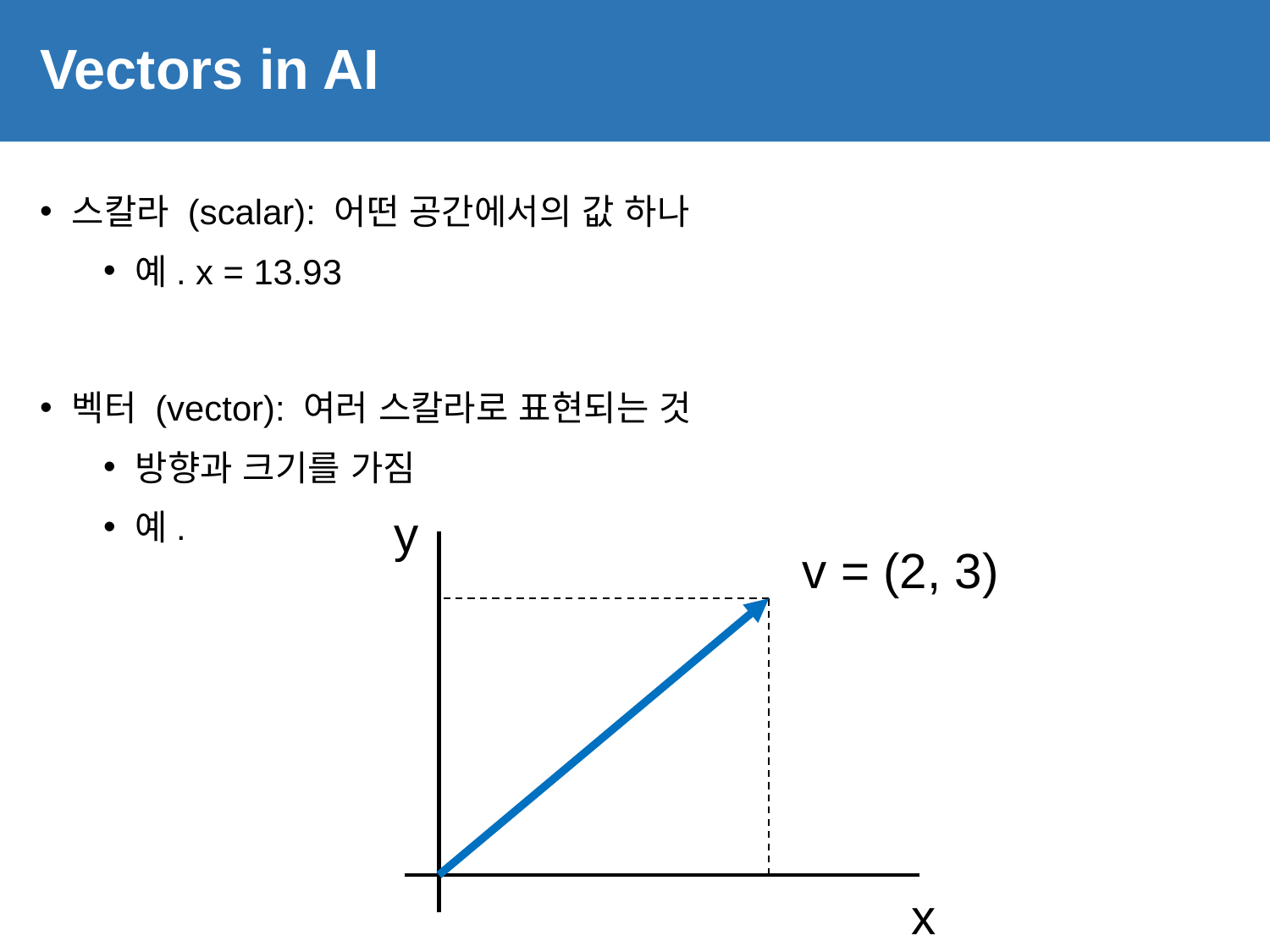

# Vectors in AI
28
스칼라 (scalar): 어떤 공간에서의 값 하나
예. x = 13.93

벡터 (vector): 여러 스칼라로 표현되는 것
방향과 크기를 가짐
예.

y
v = (2, 3)
x